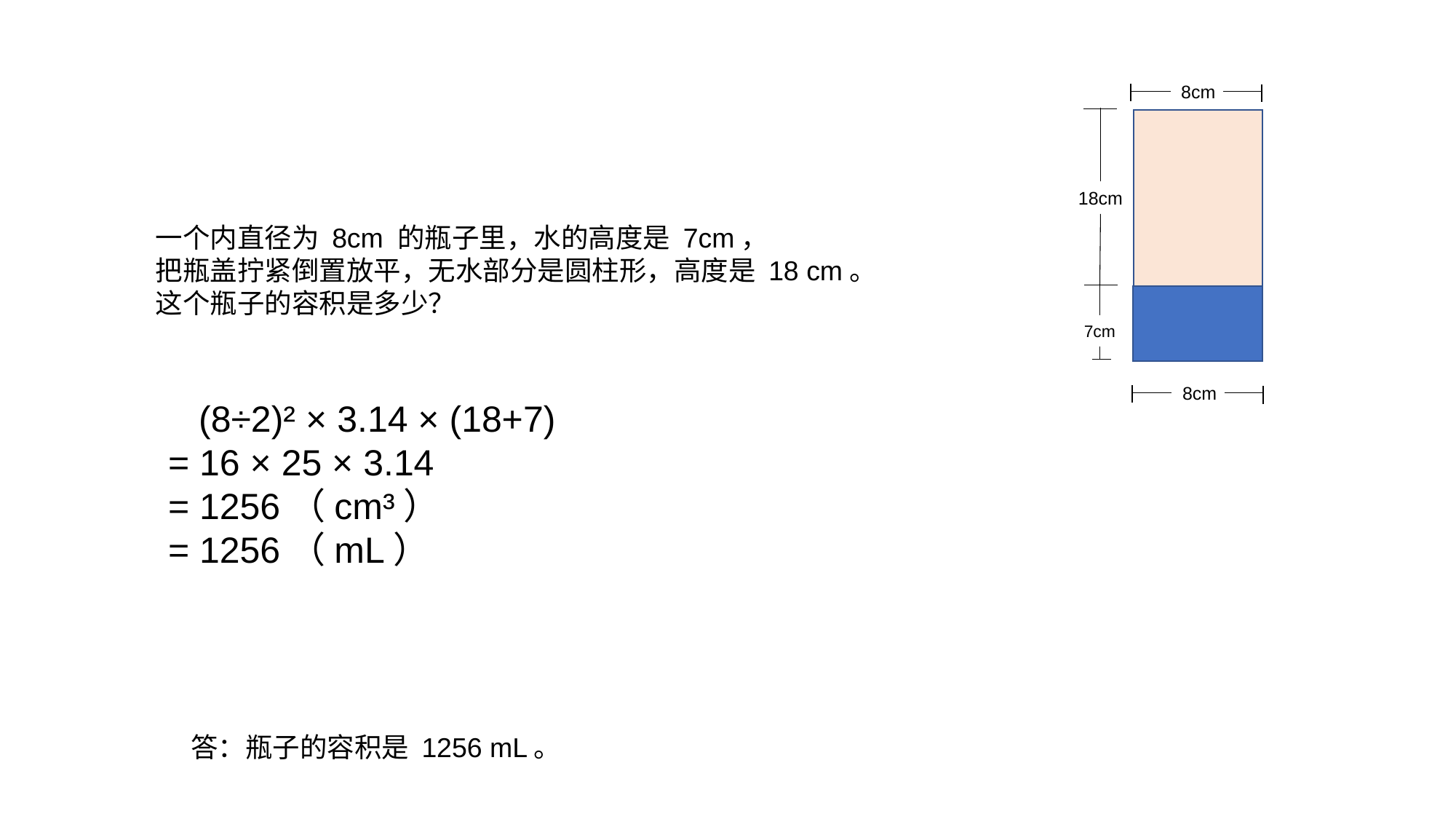

8cm

18cm

7cm
8cm
一个内直径为 8cm 的瓶子里，水的高度是 7cm，
把瓶盖拧紧倒置放平，无水部分是圆柱形，高度是 18 cm。
这个瓶子的容积是多少？
   (8÷2)² × 3.14 × (18+7)
= 16 × 25 × 3.14
= 1256（cm³）
= 1256（mL）
答：瓶子的容积是 1256 mL。

8cm

+
=
7cm
8cm